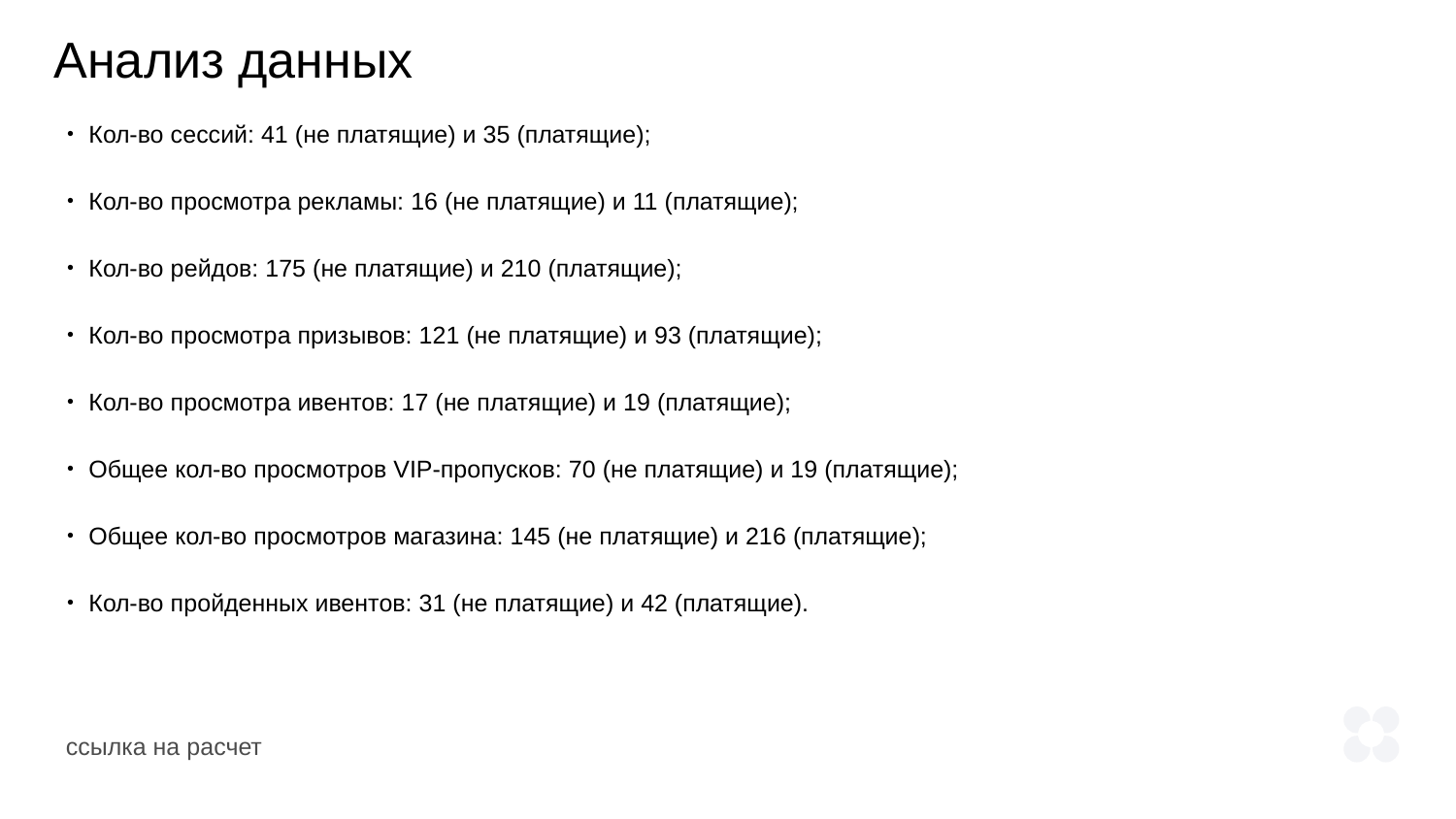

Анализ данных
・Кол-во сессий: 41 (не платящие) и 35 (платящие);

・Кол-во просмотра рекламы: 16 (не платящие) и 11 (платящие);

・Кол-во рейдов: 175 (не платящие) и 210 (платящие);

・Кол-во просмотра призывов: 121 (не платящие) и 93 (платящие);

・Кол-во просмотра ивентов: 17 (не платящие) и 19 (платящие);

・Общее кол-во просмотров VIP-пропусков: 70 (не платящие) и 19 (платящие);

・Общее кол-во просмотров магазина: 145 (не платящие) и 216 (платящие);

・Кол-во пройденных ивентов: 31 (не платящие) и 42 (платящие).

ссылка на расчет